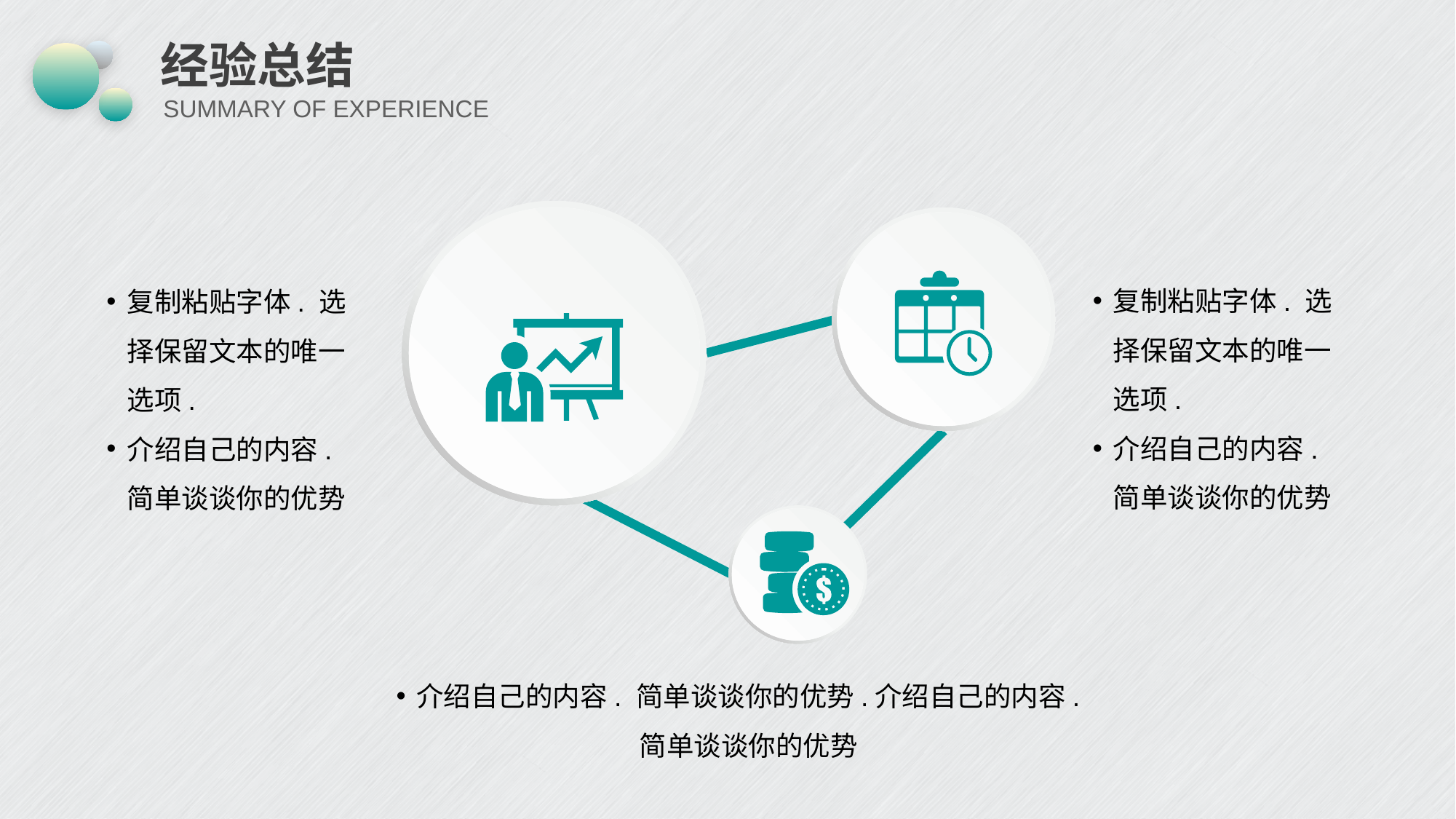

# 经验总结
SUMMARY OF EXPERIENCE

复制粘贴字体. 选择保留文本的唯一选项.
介绍自己的内容. 简单谈谈你的优势
复制粘贴字体. 选择保留文本的唯一选项.
介绍自己的内容. 简单谈谈你的优势

介绍自己的内容. 简单谈谈你的优势.介绍自己的内容. 简单谈谈你的优势